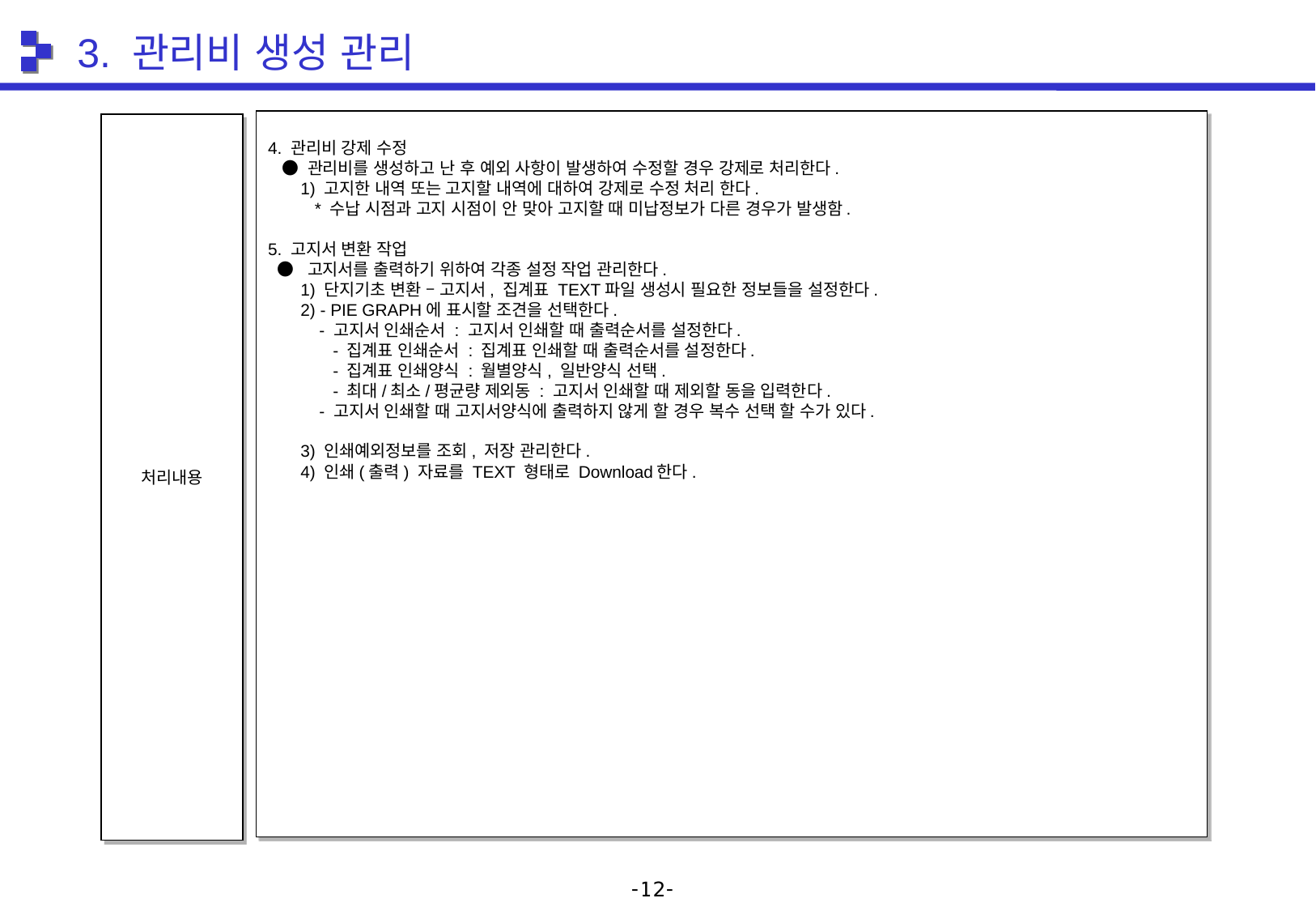

3. 관리비 생성 관리

4. 관리비 강제 수정
   ● 관리비를 생성하고 난 후 예외 사항이 발생하여 수정할 경우 강제로 처리한다.
       1) 고지한 내역 또는 고지할 내역에 대하여 강제로 수정 처리 한다.
          * 수납 시점과 고지 시점이 안 맞아 고지할 때 미납정보가 다른 경우가 발생함.

5. 고지서 변환 작업
  ●  고지서를 출력하기 위하여 각종 설정 작업 관리한다.
       1) 단지기초 변환 – 고지서, 집계표 TEXT파일 생성시 필요한 정보들을 설정한다.
       2) - PIE GRAPH에 표시할 조견을 선택한다.
           - 고지서 인쇄순서 : 고지서 인쇄할 때 출력순서를 설정한다.
 　　    - 집계표 인쇄순서 : 집계표 인쇄할 때 출력순서를 설정한다.
 　　    - 집계표 인쇄양식 : 월별양식, 일반양식 선택.
 　　    - 최대/최소/평균량 제외동 : 고지서 인쇄할 때 제외할 동을 입력한다.
           - 고지서 인쇄할 때 고지서양식에 출력하지 않게 할 경우 복수 선택 할 수가 있다.

       3) 인쇄예외정보를 조회, 저장 관리한다.
       4) 인쇄(출력) 자료를 TEXT 형태로 Download한다.

처리내용